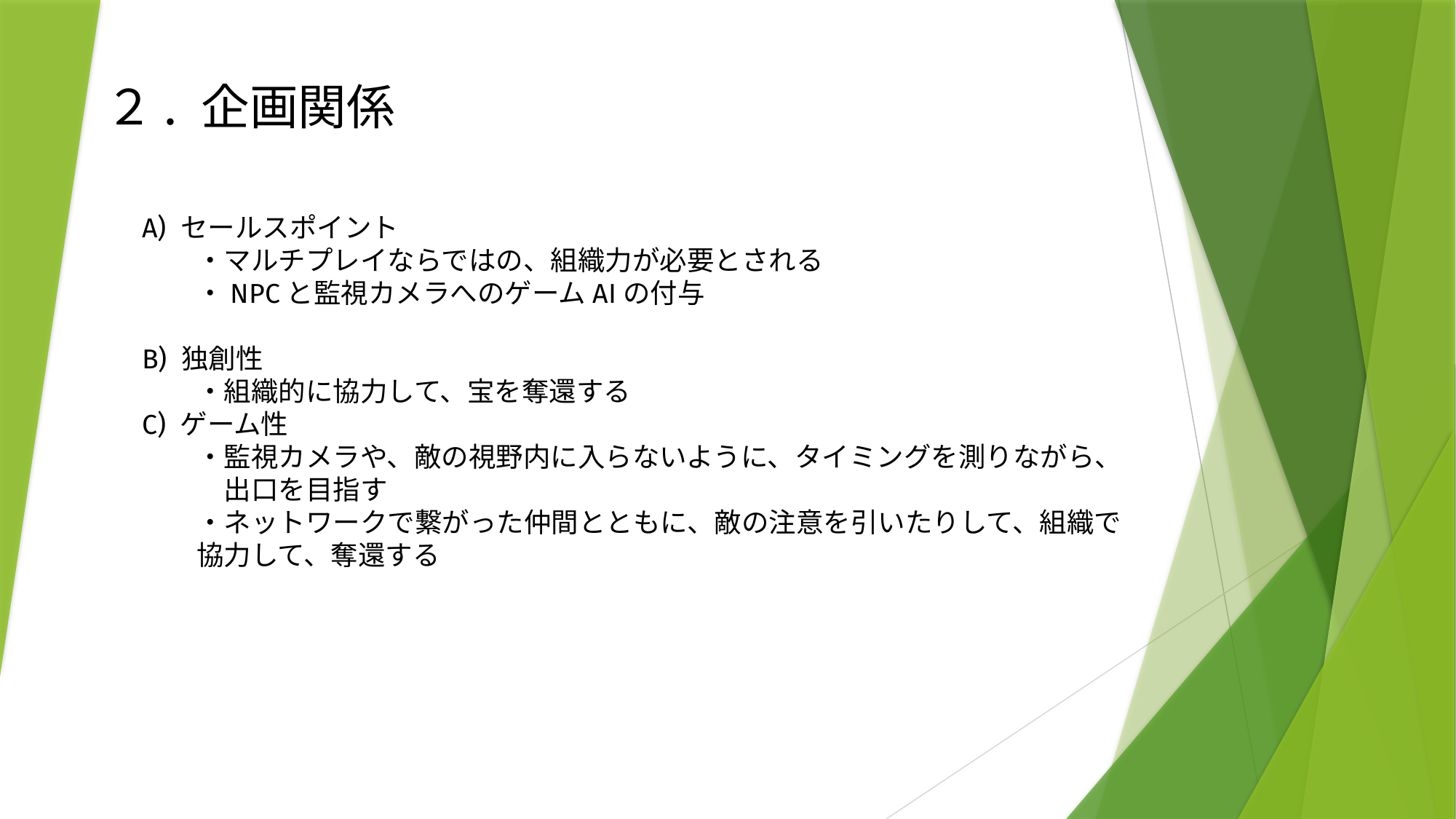

２. 企画関係
A) セールスポイント
　　​・マルチプレイならではの、組織力が必要とされる
　　・NPCと監視カメラへのゲームAIの付与

B) 独創性
　　・組織的に協力して、宝を奪還する
C) ゲーム性
　　・監視カメラや、敵の視野内に入らないように、タイミングを測りながら、
　　　出口を目指す
　　・ネットワークで繋がった仲間とともに、敵の注意を引いたりして、組織で　　　協力して、奪還する